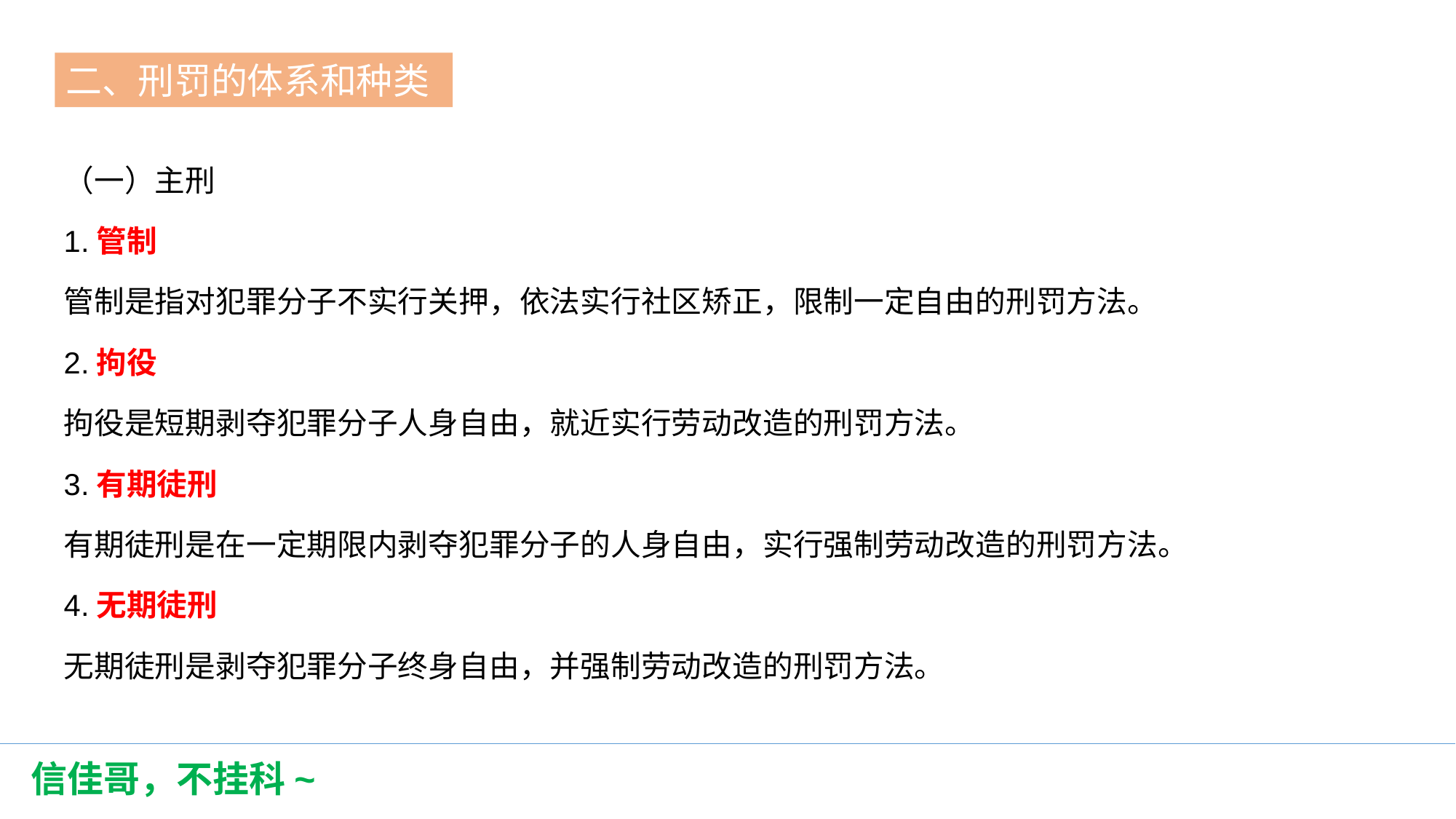

二、刑罚的体系和种类
第一节
（一）主刑
1.管制
管制是指对犯罪分子不实行关押，依法实行社区矫正，限制一定自由的刑罚方法。
2.拘役
拘役是短期剥夺犯罪分子人身自由，就近实行劳动改造的刑罚方法。
3.有期徒刑
有期徒刑是在一定期限内剥夺犯罪分子的人身自由，实行强制劳动改造的刑罚方法。
4.无期徒刑
无期徒刑是剥夺犯罪分子终身自由，并强制劳动改造的刑罚方法。